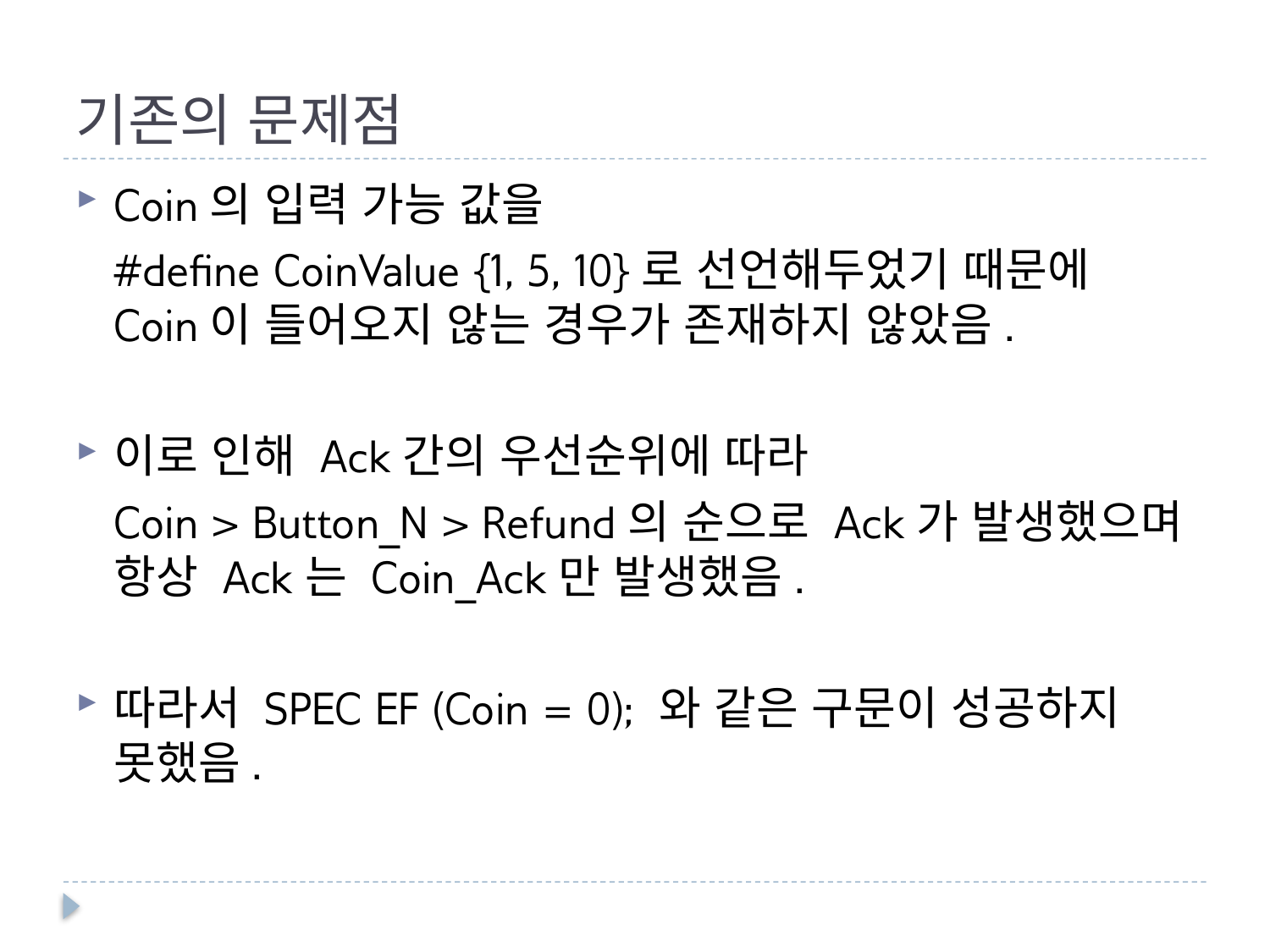

# 기존의 문제점
Coin의 입력 가능 값을
	#define CoinValue {1, 5, 10}로 선언해두었기 때문에 Coin이 들어오지 않는 경우가 존재하지 않았음.

이로 인해 Ack간의 우선순위에 따라
	Coin > Button_N > Refund의 순으로 Ack가 발생했으며 항상 Ack는 Coin_Ack만 발생했음.

따라서 SPEC EF (Coin = 0); 와 같은 구문이 성공하지 못했음.